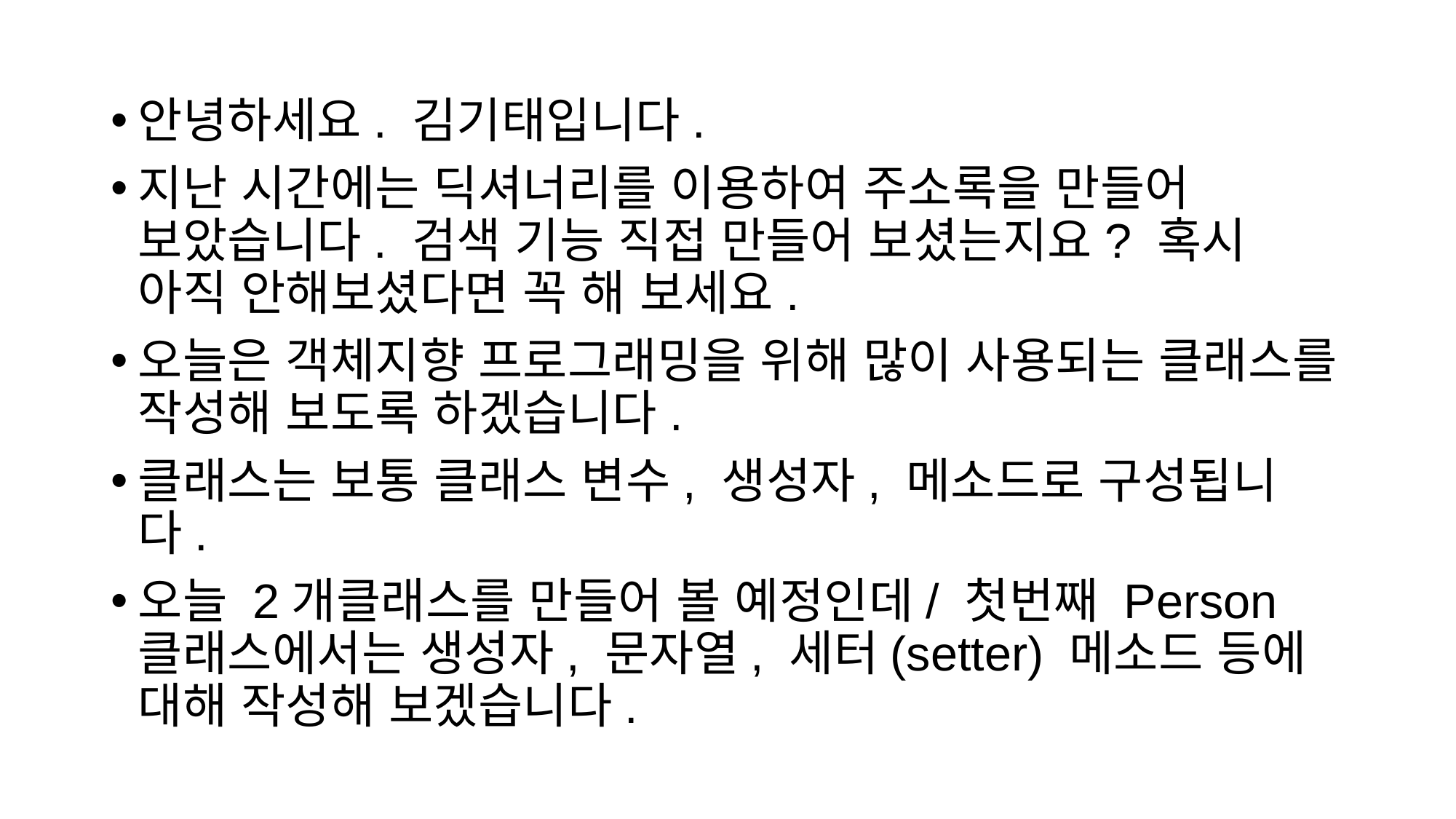

안녕하세요. 김기태입니다.
지난 시간에는 딕셔너리를 이용하여 주소록을 만들어 보았습니다. 검색 기능 직접 만들어 보셨는지요? 혹시 아직 안해보셨다면 꼭 해 보세요.
오늘은 객체지향 프로그래밍을 위해 많이 사용되는 클래스를 작성해 보도록 하겠습니다.
클래스는 보통 클래스 변수, 생성자, 메소드로 구성됩니다.
오늘 2개클래스를 만들어 볼 예정인데/ 첫번째 Person 클래스에서는 생성자, 문자열, 세터(setter) 메소드 등에 대해 작성해 보겠습니다.